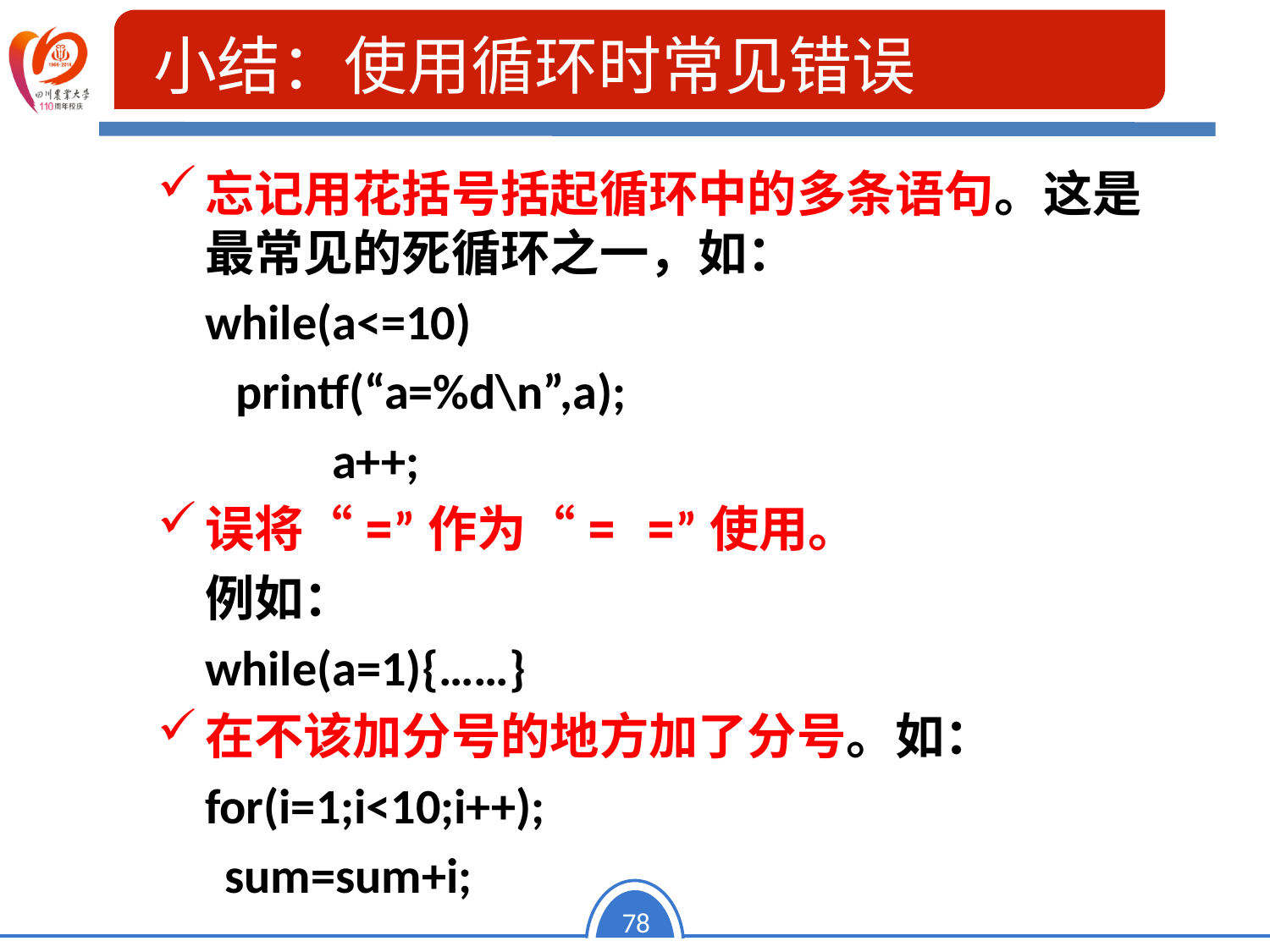

小结：使用循环时常见错误
忘记用花括号括起循环中的多条语句。这是最常见的死循环之一，如：
	while(a<=10)
       printf(“a=%d\n”,a);
		a++;
误将“=”作为“= =”使用。
	例如：
	while(a=1){……}
在不该加分号的地方加了分号。如：
	for(i=1;i<10;i++);
      sum=sum+i;